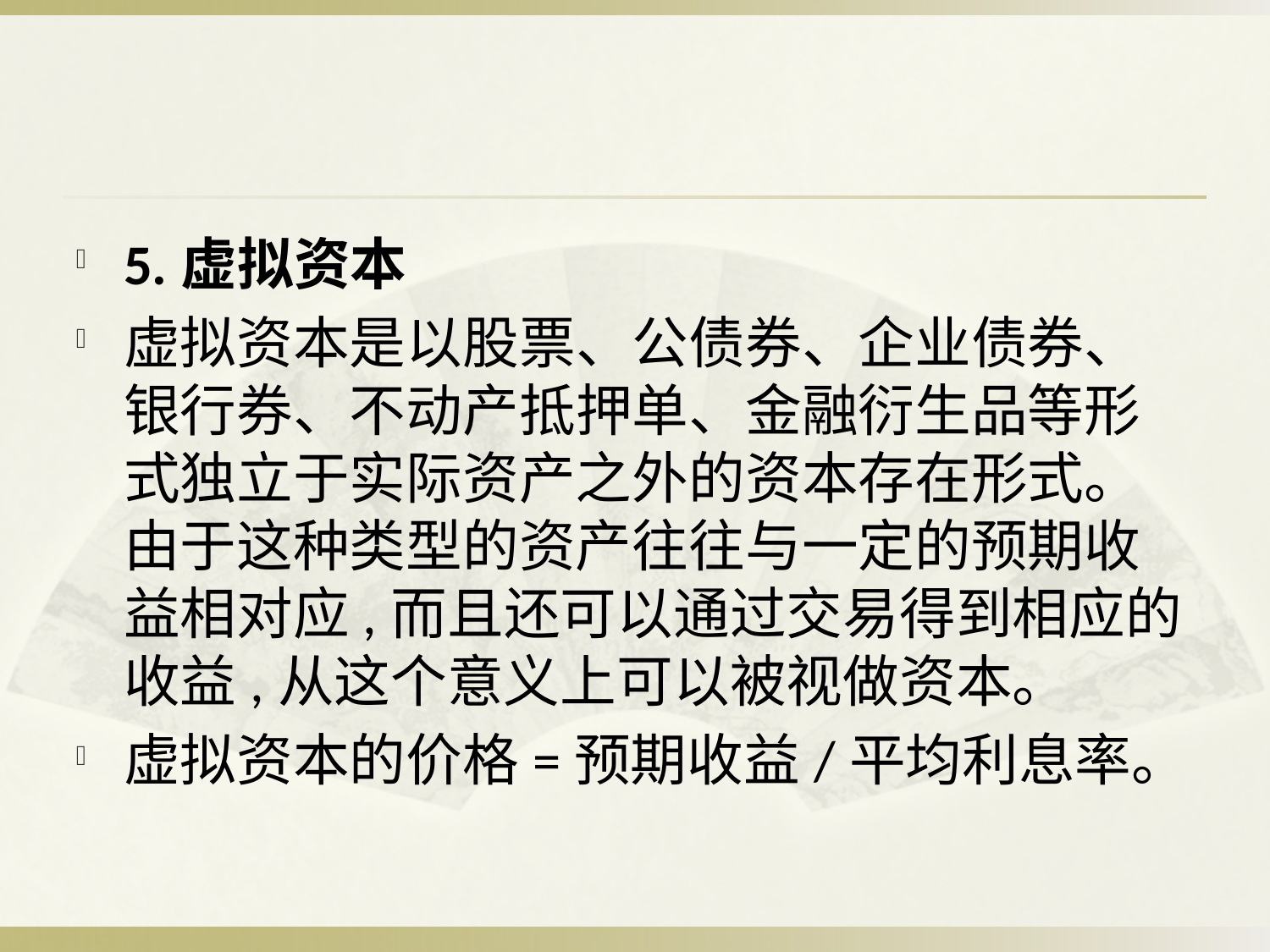

#
5.虚拟资本
虚拟资本是以股票、公债券、企业债券、银行券、不动产抵押单、金融衍生品等形式独立于实际资产之外的资本存在形式。 由于这种类型的资产往往与一定的预期收益相对应,而且还可以通过交易得到相应的收益,从这个意义上可以被视做资本。
虚拟资本的价格=预期收益/平均利息率。